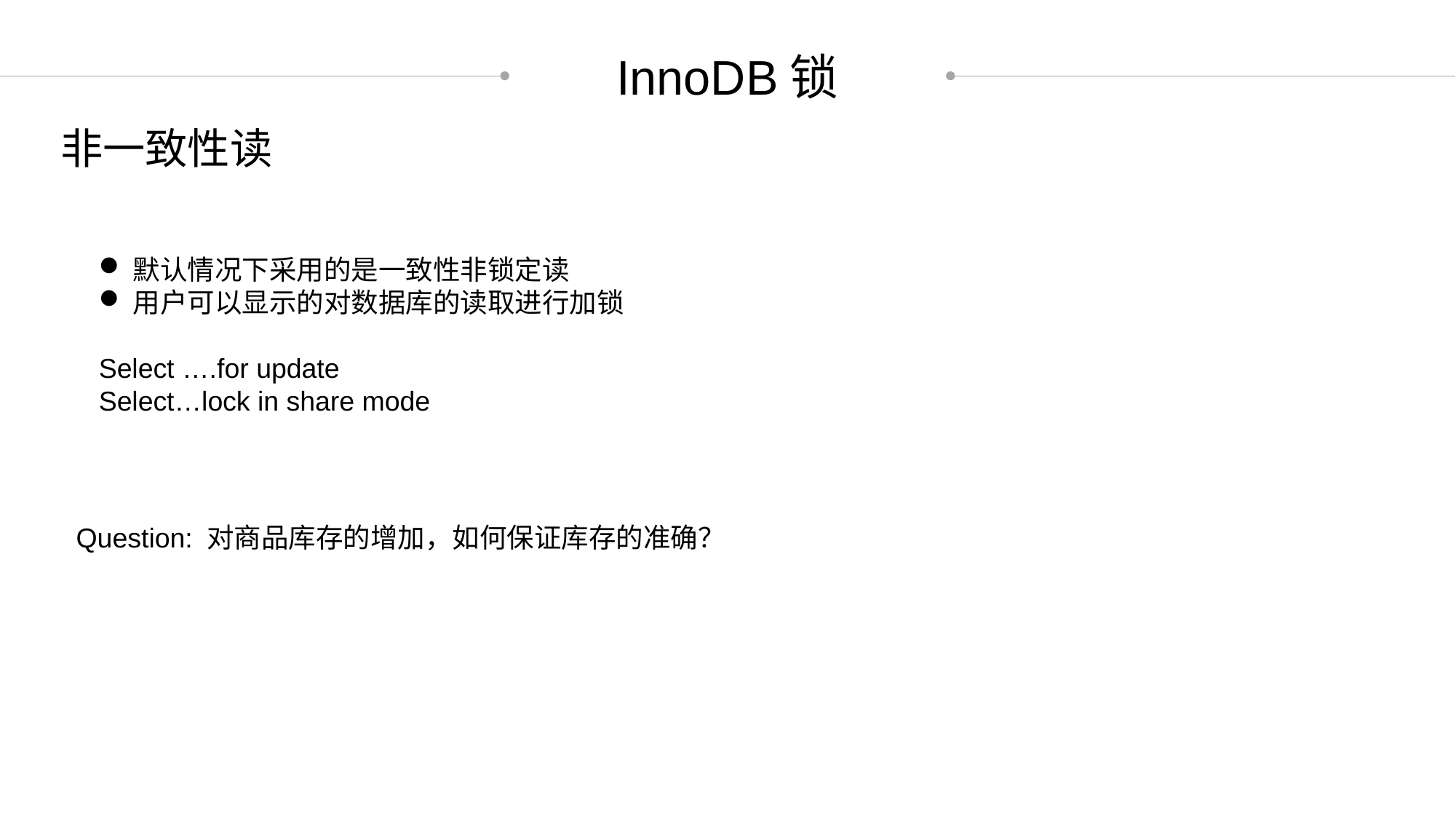

InnoDB锁
非一致性读
默认情况下采用的是一致性非锁定读
用户可以显示的对数据库的读取进行加锁

Select ….for update
Select…lock in share mode
Question: 对商品库存的增加，如何保证库存的准确？